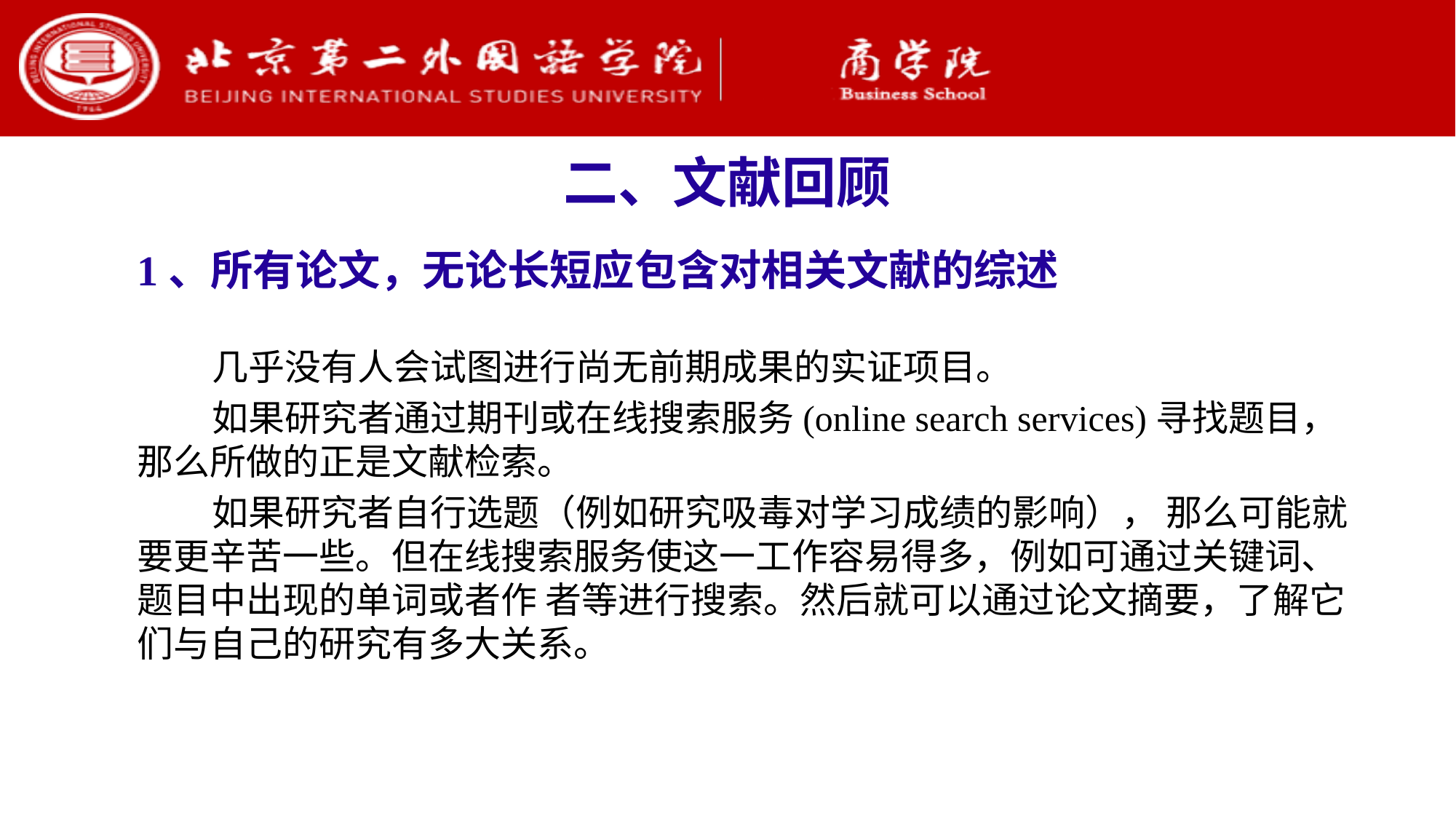

二、文献回顾
1、所有论文，无论长短应包含对相关文献的综述

几乎没有人会试图进行尚无前期成果的实证项目。
如果研究者通过期刊或在线搜索服务(online search services)寻找题目，那么所做的正是文献检索。
如果研究者自行选题（例如研究吸毒对学习成绩的影响）， 那么可能就要更辛苦一些。但在线搜索服务使这一工作容易得多，例如可通过关键词、 题目中出现的单词或者作 者等进行搜索。然后就可以通过论文摘要，了解它们与自己的研究有多大关系。